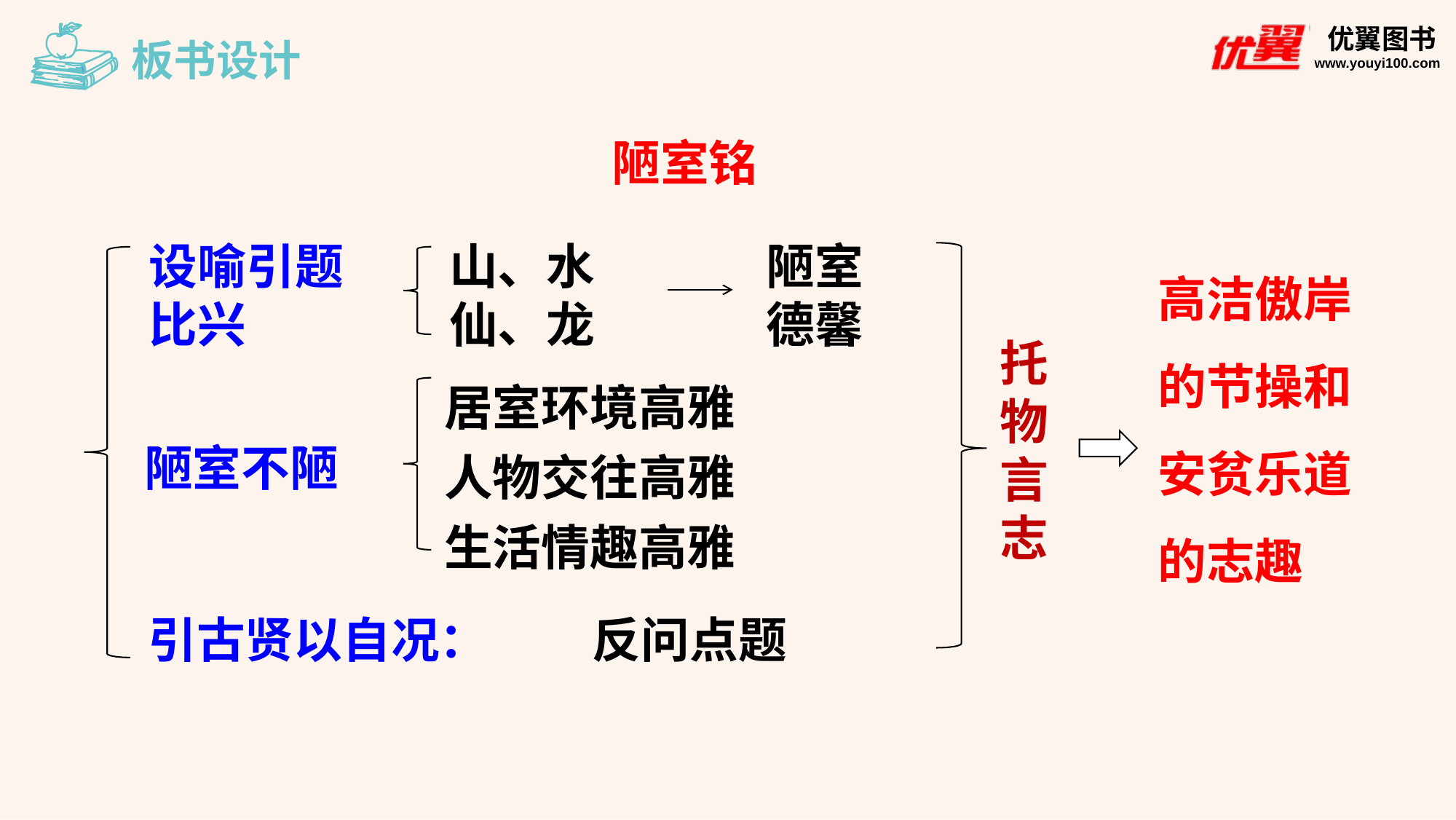

板书设计
陋室铭
山、水
仙、龙
陋室
德馨
设喻引题
比兴
高洁傲岸的节操和安贫乐道的志趣

托物言志
居室环境高雅
人物交往高雅
生活情趣高雅

陋室不陋

引古贤以自况：
反问点题